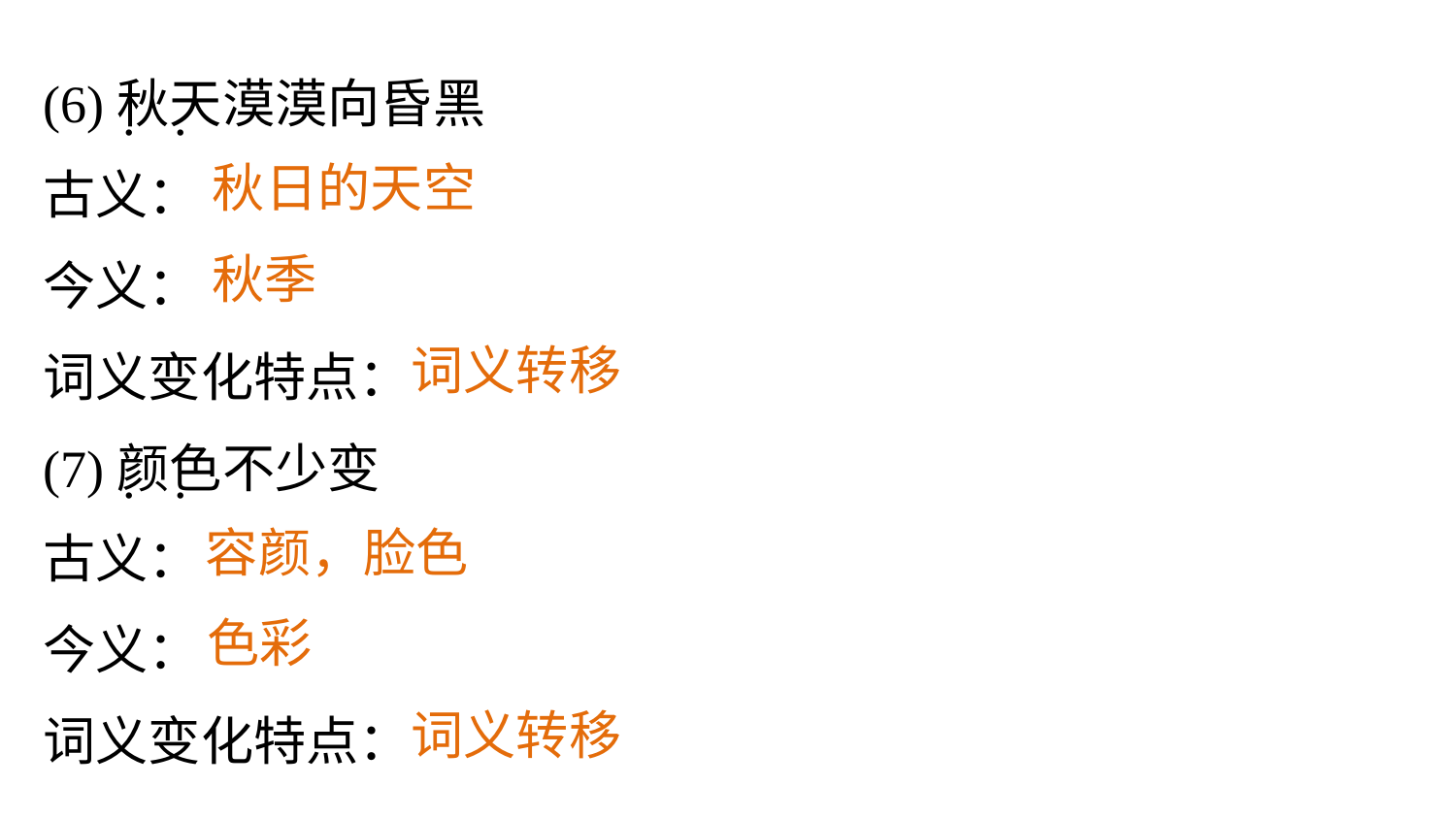

(6)秋天漠漠向昏黑
古义：
今义：
词义变化特点：
(7)颜色不少变
古义：
今义：
词义变化特点：
.   .
秋日的天空
秋季
词义转移
.   .
容颜，脸色
色彩
词义转移